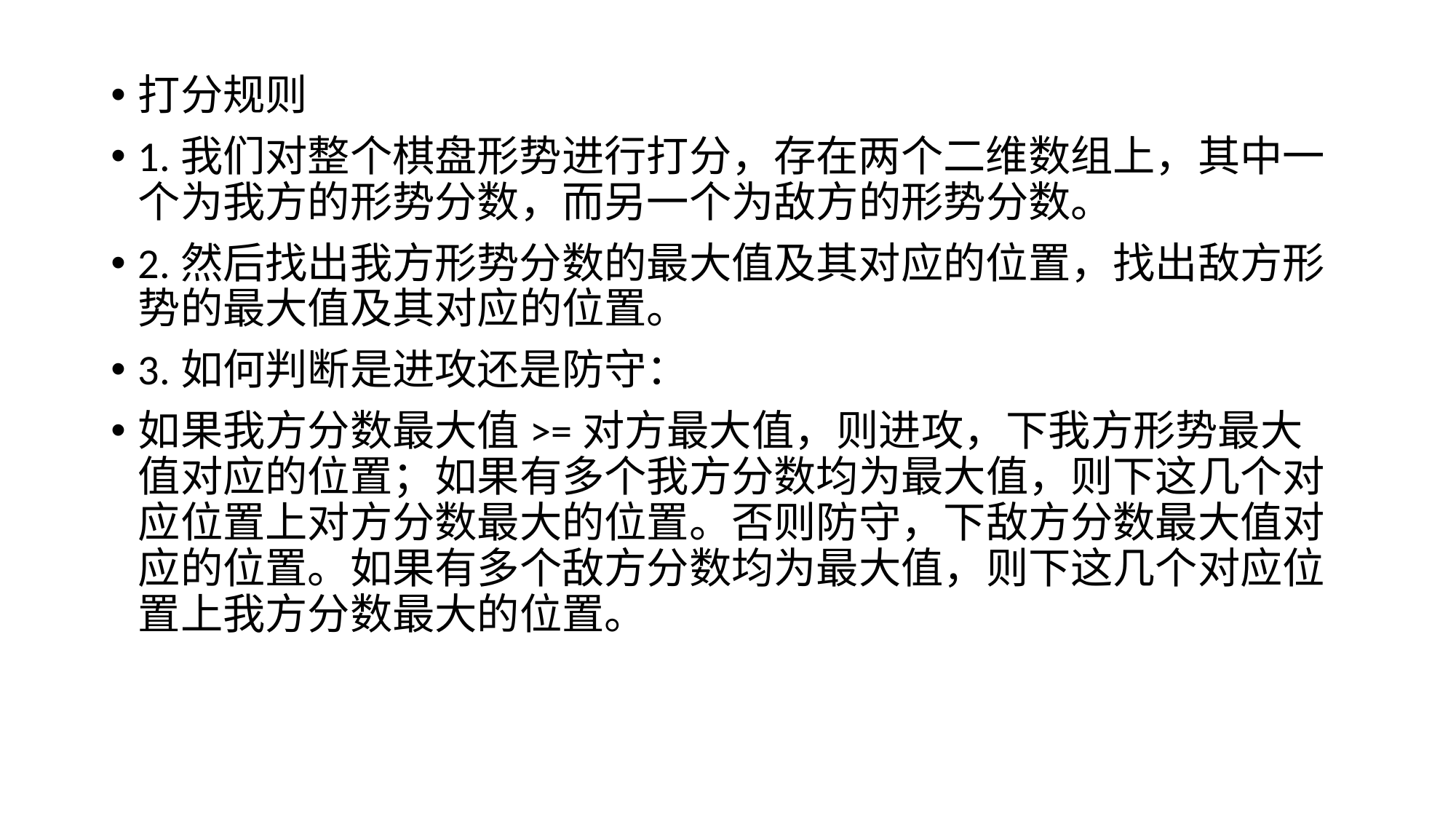

打分规则
1.我们对整个棋盘形势进行打分，存在两个二维数组上，其中一个为我方的形势分数，而另一个为敌方的形势分数。
2.然后找出我方形势分数的最大值及其对应的位置，找出敌方形势的最大值及其对应的位置。
3.如何判断是进攻还是防守：
如果我方分数最大值>=对方最大值，则进攻，下我方形势最大值对应的位置；如果有多个我方分数均为最大值，则下这几个对应位置上对方分数最大的位置。否则防守，下敌方分数最大值对应的位置。如果有多个敌方分数均为最大值，则下这几个对应位置上我方分数最大的位置。